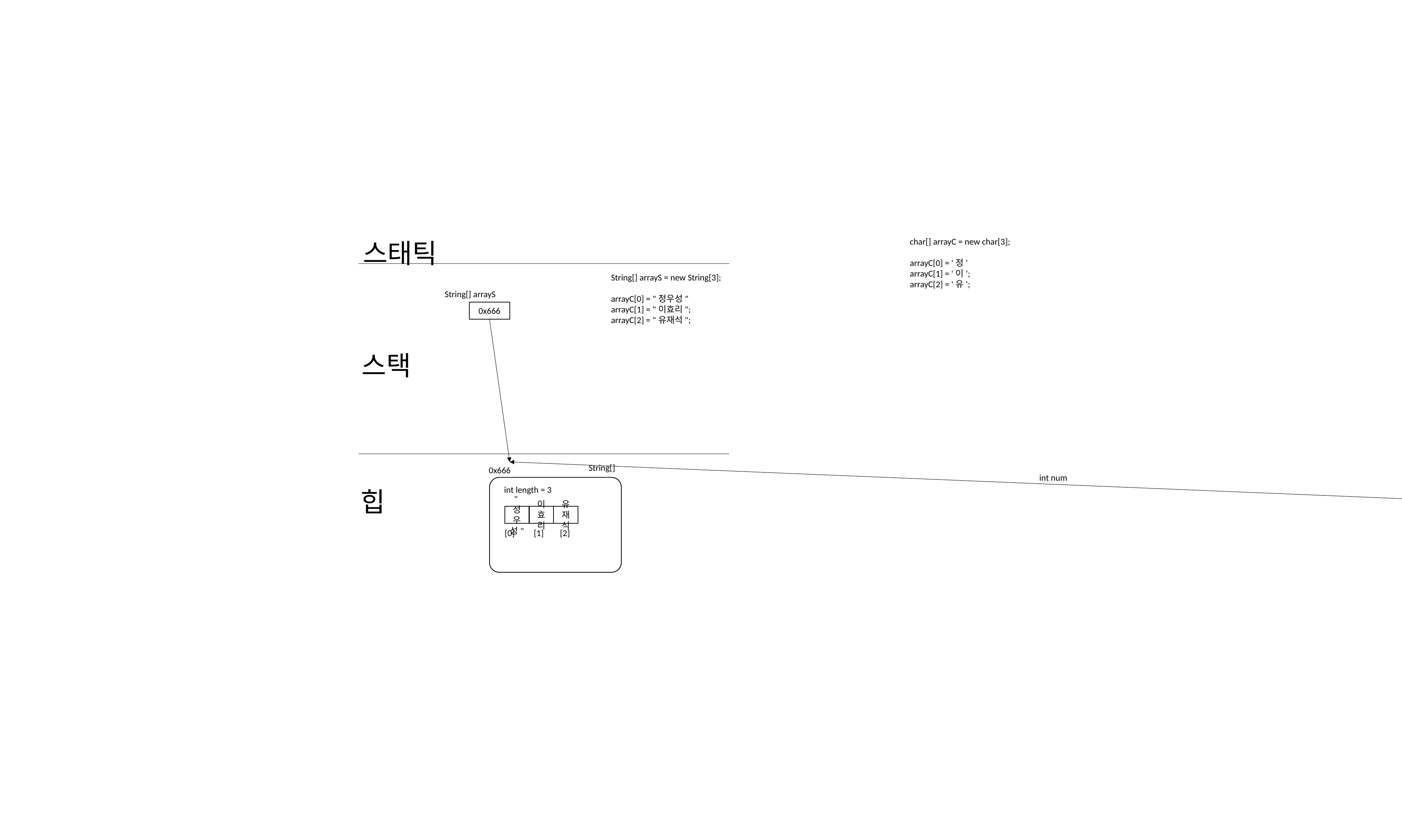

char[] arrayC = new char[3];

arrayC[0] = '정'
arrayC[1] = '이';
arrayC[2] = '유';

스태틱
String[] arrayS = new String[3];

arrayC[0] = "정우성"
arrayC[1] = "이효리";
arrayC[2] = "유재석";

String[] arrayS
0x666
스택
 String[]
0x666
int num

 int length = 3
힙
5
0x666
"정우성"
이효리
유재석
  [0]
  [1]
  [2]